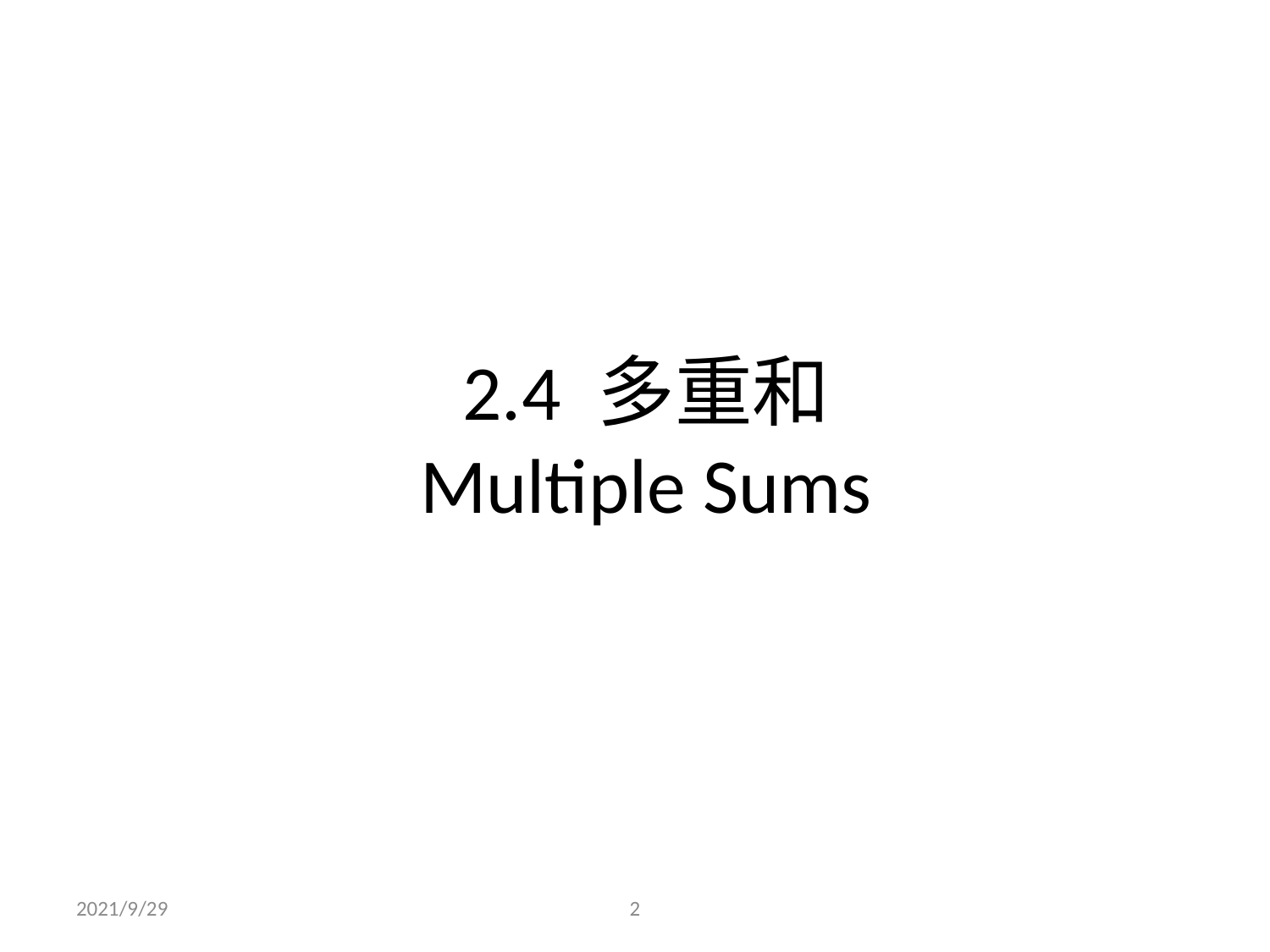

# 2.4 多重和 Multiple Sums
2021/9/29
2